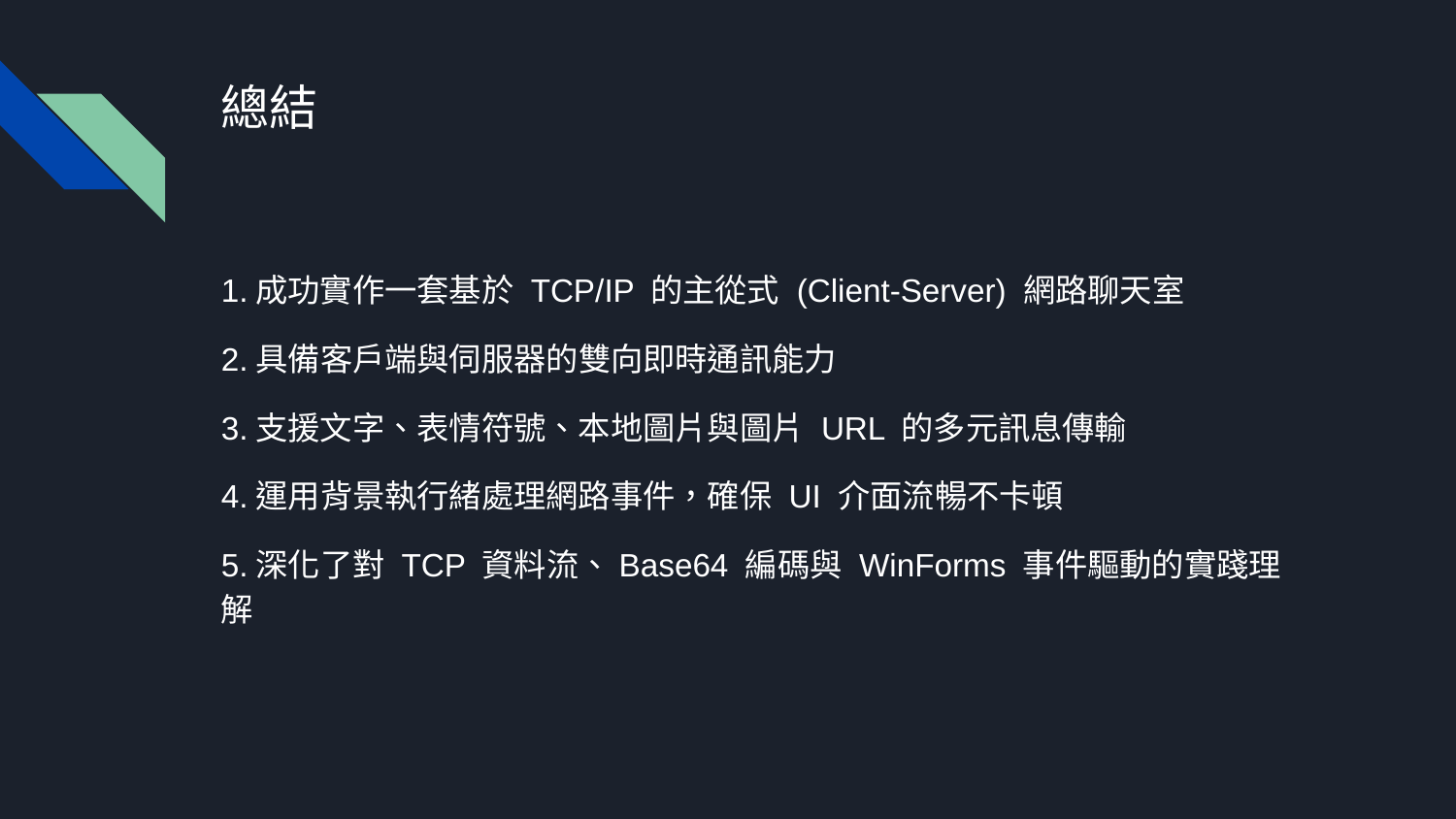

# 總結
1.成功實作一套基於 TCP/IP 的主從式 (Client-Server) 網路聊天室
2.具備客戶端與伺服器的雙向即時通訊能力
3.支援文字、表情符號、本地圖片與圖片 URL 的多元訊息傳輸
4.運用背景執行緒處理網路事件，確保 UI 介面流暢不卡頓
5.深化了對 TCP 資料流、Base64 編碼與 WinForms 事件驅動的實踐理解